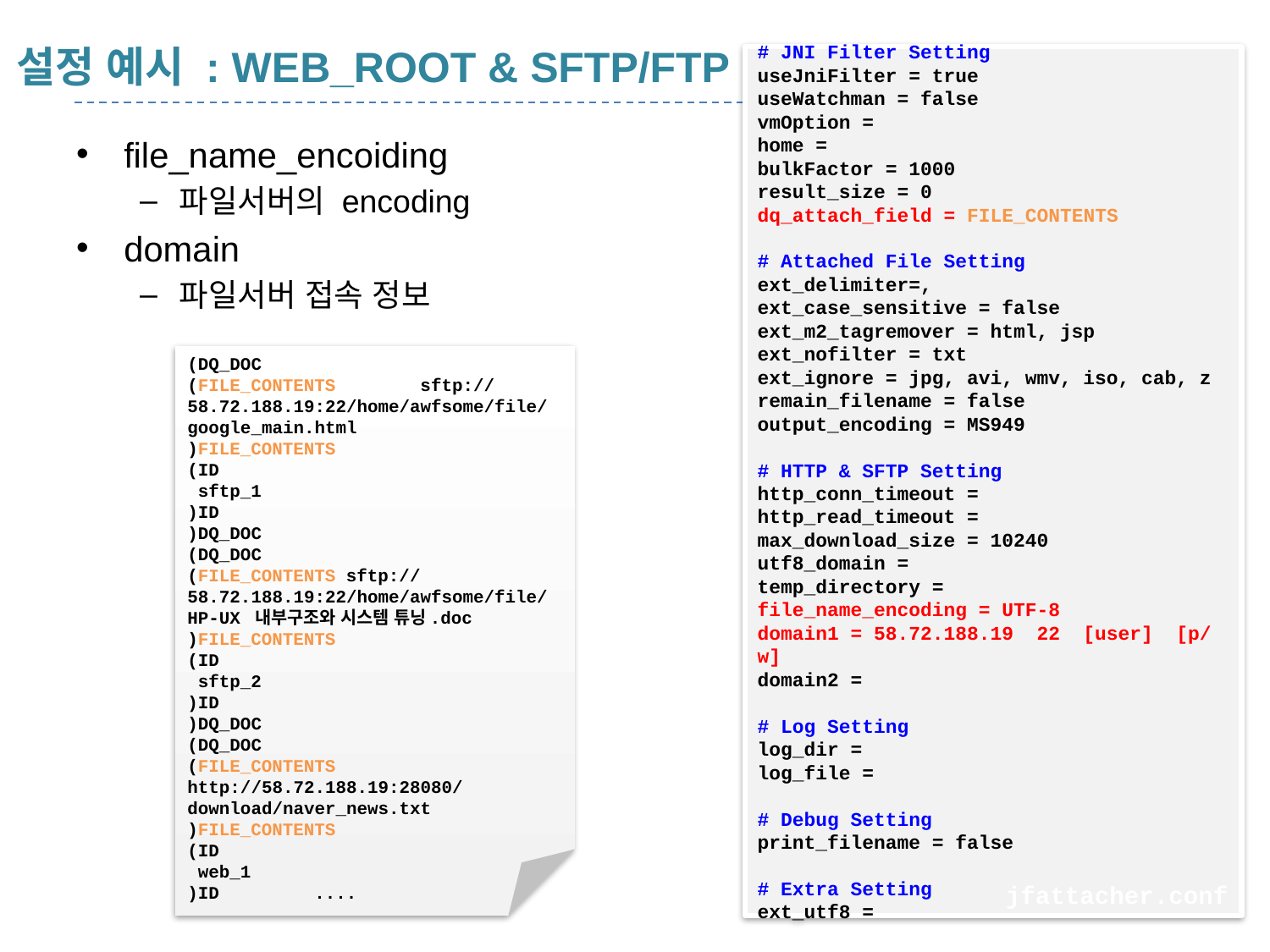

# 설정 예시 : WEB_ROOT & SFTP/FTP
# JNI Filter Setting
useJniFilter = true
useWatchman = false
vmOption =
home =
bulkFactor = 1000
result_size = 0
dq_attach_field = FILE_CONTENTS

# Attached File Setting
ext_delimiter=,
ext_case_sensitive = false
ext_m2_tagremover = html, jsp
ext_nofilter = txt
ext_ignore = jpg, avi, wmv, iso, cab, z
remain_filename = false
output_encoding = MS949

# HTTP & SFTP Setting
http_conn_timeout =
http_read_timeout =
max_download_size = 10240
utf8_domain =
temp_directory =
file_name_encoding = UTF-8
domain1 = 58.72.188.19  22  [user]  [p/w]
domain2 =

# Log Setting
log_dir =
log_file =

# Debug Setting
print_filename = false

# Extra Setting
ext_utf8 =
jfattacher.conf
file_name_encoiding
파일서버의 encoding
domain
파일서버 접속 정보
(DQ_DOC
(FILE_CONTENTS        sftp://58.72.188.19:22/home/awfsome/file/google_main.html
)FILE_CONTENTS
(ID
 sftp_1
)ID
)DQ_DOC
(DQ_DOC
(FILE_CONTENTS sftp://58.72.188.19:22/home/awfsome/file/HP-UX 내부구조와 시스템 튜닝.doc
)FILE_CONTENTS
(ID
 sftp_2
)ID
)DQ_DOC
(DQ_DOC
(FILE_CONTENTS
http://58.72.188.19:28080/download/naver_news.txt
)FILE_CONTENTS
(ID
 web_1
)ID	....